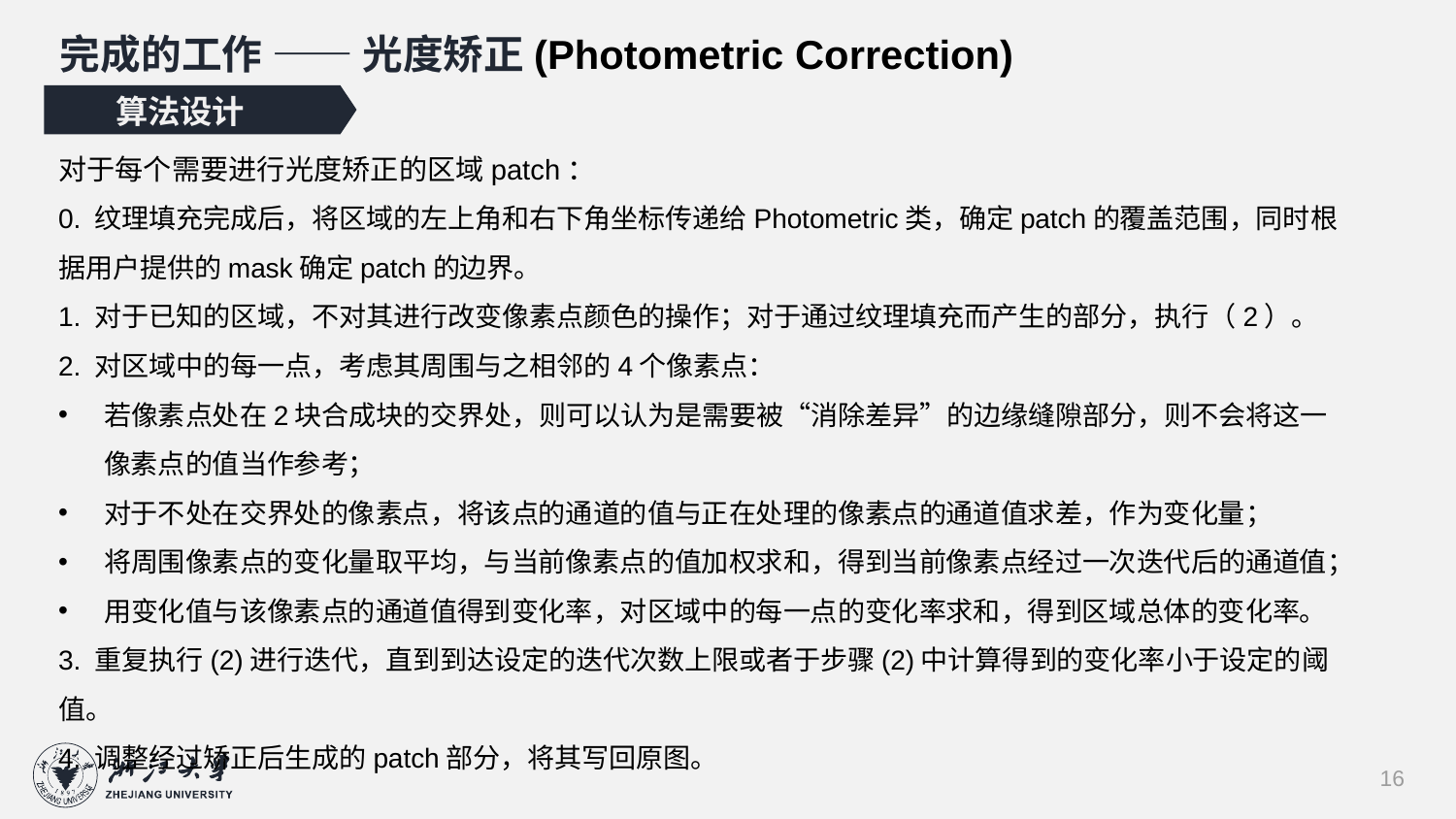

完成的工作 —— 光度矫正(Photometric Correction)

算法设计
对于每个需要进行光度矫正的区域patch：
0. 纹理填充完成后，将区域的左上角和右下角坐标传递给Photometric类，确定patch的覆盖范围，同时根据用户提供的mask确定patch的边界。
1. 对于已知的区域，不对其进行改变像素点颜色的操作；对于通过纹理填充而产生的部分，执行（2）。
2. 对区域中的每一点，考虑其周围与之相邻的4个像素点：
若像素点处在2块合成块的交界处，则可以认为是需要被“消除差异”的边缘缝隙部分，则不会将这一像素点的值当作参考；
对于不处在交界处的像素点，将该点的通道的值与正在处理的像素点的通道值求差，作为变化量；
将周围像素点的变化量取平均，与当前像素点的值加权求和，得到当前像素点经过一次迭代后的通道值；
用变化值与该像素点的通道值得到变化率，对区域中的每一点的变化率求和，得到区域总体的变化率。
3. 重复执行(2)进行迭代，直到到达设定的迭代次数上限或者于步骤(2)中计算得到的变化率小于设定的阈值。
4. 调整经过矫正后生成的patch部分，将其写回原图。
16